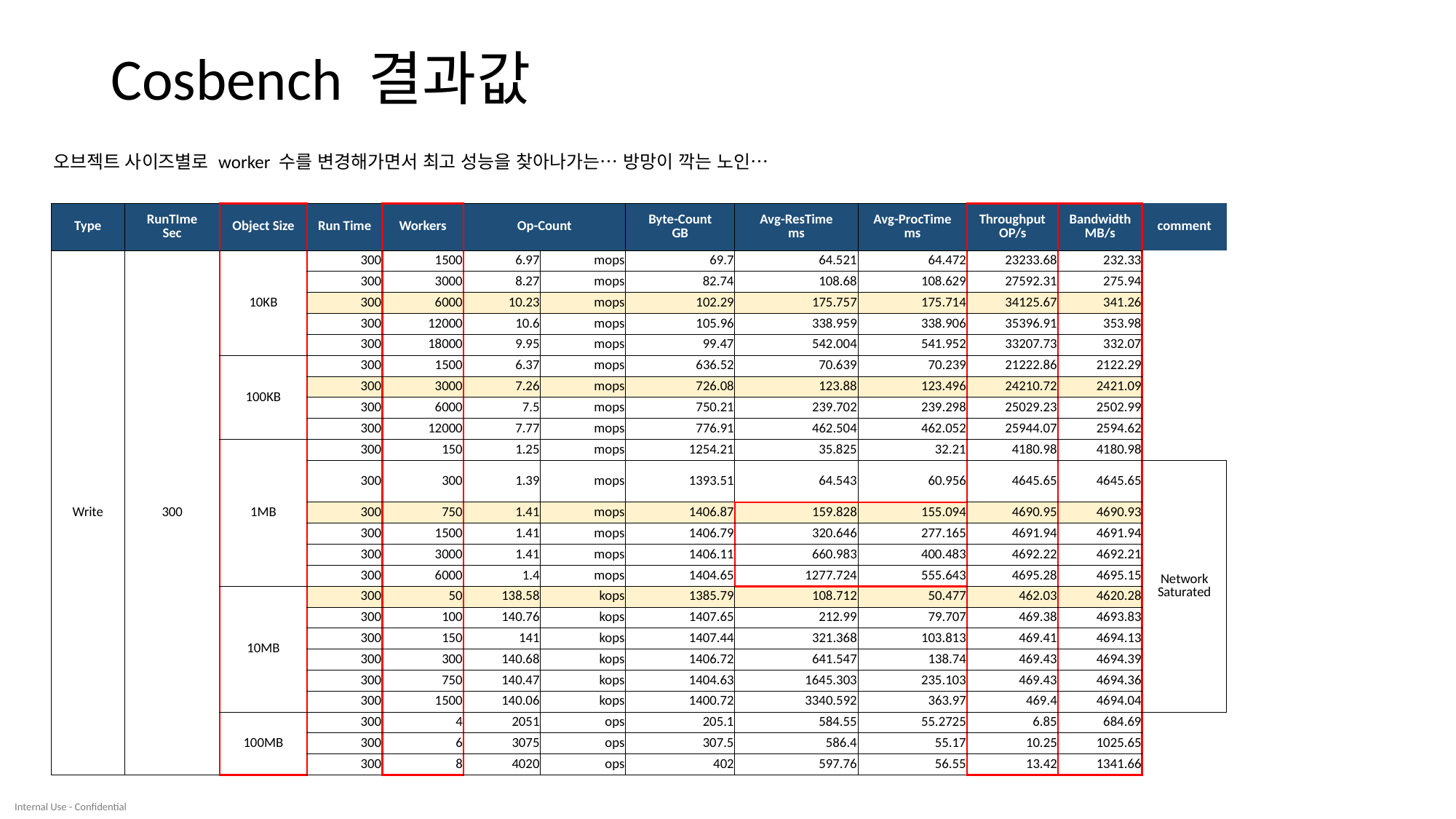

# Cosbench 결과값
오브젝트 사이즈별로 worker 수를 변경해가면서 최고 성능을 찾아나가는… 방망이 깍는 노인…
| Type | RunTIme Sec | Object Size | Run Time | Workers | Op-Count |  | Byte-Count GB | Avg-ResTime ms | Avg-ProcTime ms | Throughput OP/s | Bandwidth MB/s | comment |
| --- | --- | --- | --- | --- | --- | --- | --- | --- | --- | --- | --- | --- |
| Write | 300 | 10KB | 300 | 1500 | 6.97 | mops | 69.7 | 64.521 | 64.472 | 23233.68 | 232.33 |  |
|  |  |  | 300 | 3000 | 8.27 | mops | 82.74 | 108.68 | 108.629 | 27592.31 | 275.94 |  |
|  |  |  | 300 | 6000 | 10.23 | mops | 102.29 | 175.757 | 175.714 | 34125.67 | 341.26 |  |
|  |  |  | 300 | 12000 | 10.6 | mops | 105.96 | 338.959 | 338.906 | 35396.91 | 353.98 |  |
|  |  |  | 300 | 18000 | 9.95 | mops | 99.47 | 542.004 | 541.952 | 33207.73 | 332.07 |  |
|  |  | 100KB | 300 | 1500 | 6.37 | mops | 636.52 | 70.639 | 70.239 | 21222.86 | 2122.29 |  |
|  |  |  | 300 | 3000 | 7.26 | mops | 726.08 | 123.88 | 123.496 | 24210.72 | 2421.09 |  |
|  |  |  | 300 | 6000 | 7.5 | mops | 750.21 | 239.702 | 239.298 | 25029.23 | 2502.99 |  |
|  |  |  | 300 | 12000 | 7.77 | mops | 776.91 | 462.504 | 462.052 | 25944.07 | 2594.62 |  |
|  |  | 1MB | 300 | 150 | 1.25 | mops | 1254.21 | 35.825 | 32.21 | 4180.98 | 4180.98 |  |
|  |  |  | 300 | 300 | 1.39 | mops | 1393.51 | 64.543 | 60.956 | 4645.65 | 4645.65 | Network Saturated |
|  |  |  | 300 | 750 | 1.41 | mops | 1406.87 | 159.828 | 155.094 | 4690.95 | 4690.93 |  |
|  |  |  | 300 | 1500 | 1.41 | mops | 1406.79 | 320.646 | 277.165 | 4691.94 | 4691.94 |  |
|  |  |  | 300 | 3000 | 1.41 | mops | 1406.11 | 660.983 | 400.483 | 4692.22 | 4692.21 |  |
|  |  |  | 300 | 6000 | 1.4 | mops | 1404.65 | 1277.724 | 555.643 | 4695.28 | 4695.15 |  |
|  |  | 10MB | 300 | 50 | 138.58 | kops | 1385.79 | 108.712 | 50.477 | 462.03 | 4620.28 |  |
|  |  |  | 300 | 100 | 140.76 | kops | 1407.65 | 212.99 | 79.707 | 469.38 | 4693.83 |  |
|  |  |  | 300 | 150 | 141 | kops | 1407.44 | 321.368 | 103.813 | 469.41 | 4694.13 |  |
|  |  |  | 300 | 300 | 140.68 | kops | 1406.72 | 641.547 | 138.74 | 469.43 | 4694.39 |  |
|  |  |  | 300 | 750 | 140.47 | kops | 1404.63 | 1645.303 | 235.103 | 469.43 | 4694.36 |  |
|  |  |  | 300 | 1500 | 140.06 | kops | 1400.72 | 3340.592 | 363.97 | 469.4 | 4694.04 |  |
|  |  | 100MB | 300 | 4 | 2051 | ops | 205.1 | 584.55 | 55.2725 | 6.85 | 684.69 |  |
|  |  |  | 300 | 6 | 3075 | ops | 307.5 | 586.4 | 55.17 | 10.25 | 1025.65 |  |
|  |  |  | 300 | 8 | 4020 | ops | 402 | 597.76 | 56.55 | 13.42 | 1341.66 |  |